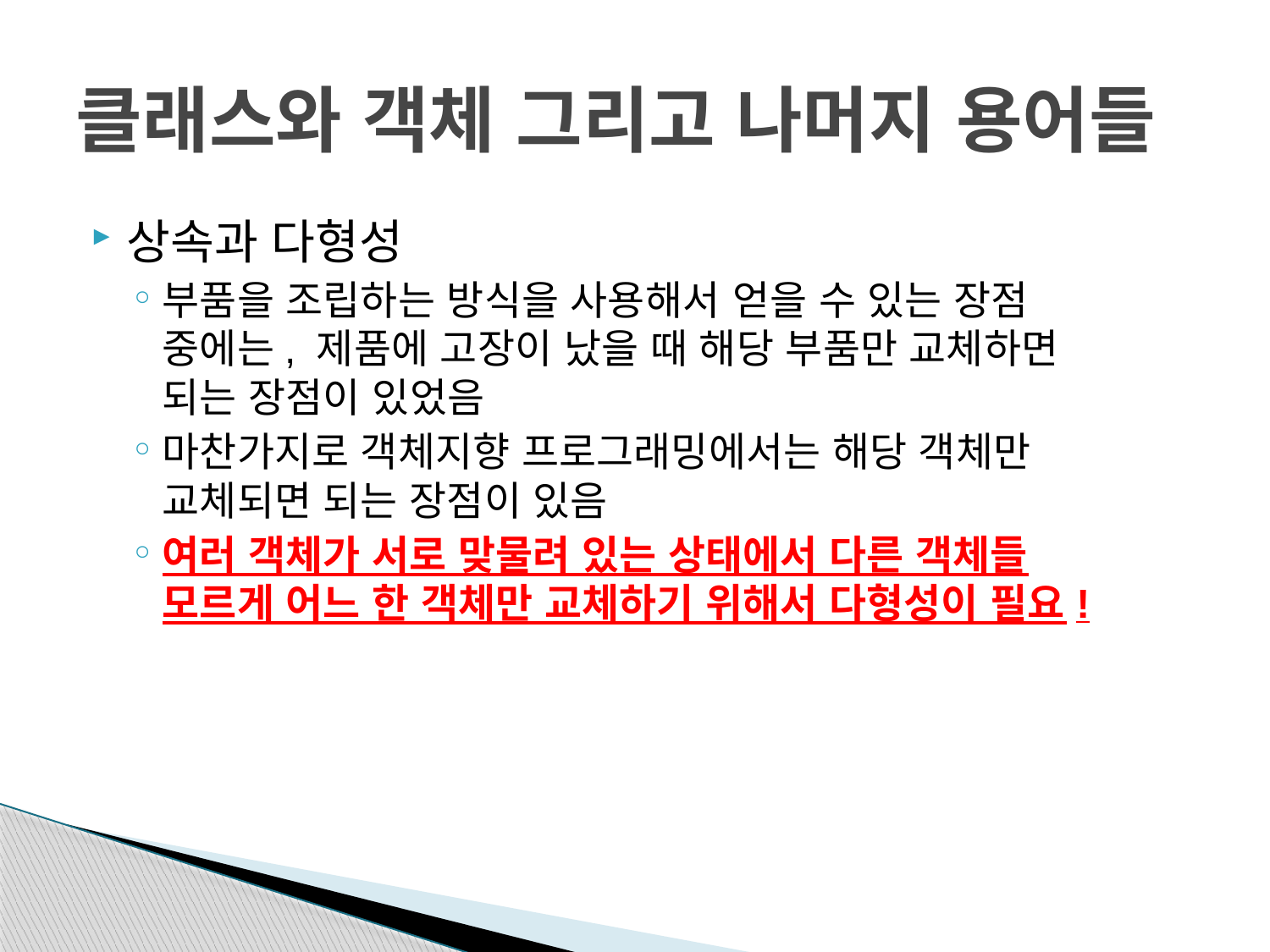

# 클래스와 객체 그리고 나머지 용어들
상속과 다형성
부품을 조립하는 방식을 사용해서 얻을 수 있는 장점
중에는, 제품에 고장이 났을 때 해당 부품만 교체하면
되는 장점이 있었음
마찬가지로 객체지향 프로그래밍에서는 해당 객체만
교체되면 되는 장점이 있음
여러 객체가 서로 맞물려 있는 상태에서 다른 객체들
모르게 어느 한 객체만 교체하기 위해서 다형성이 필요!